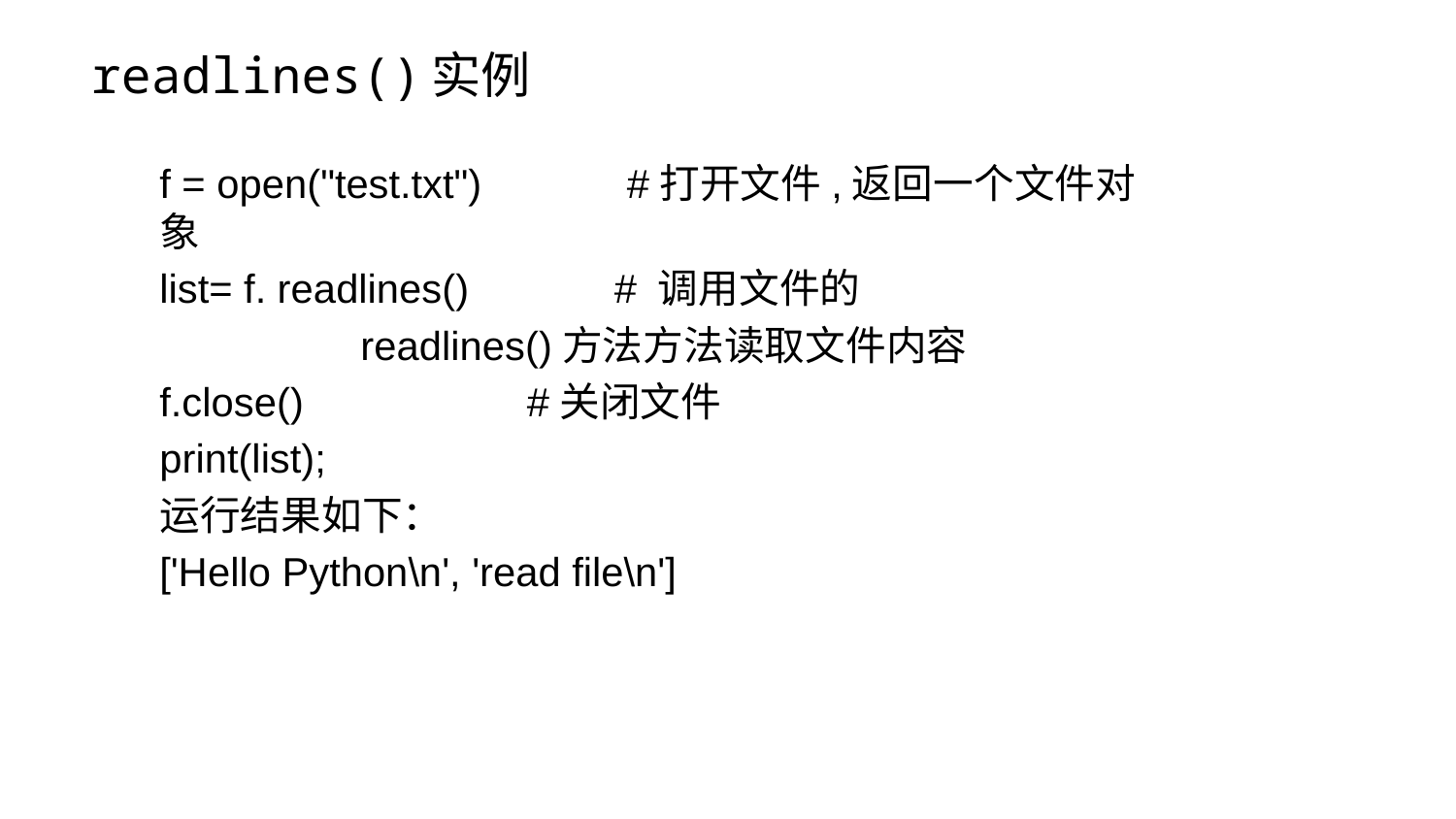

# readlines()实例
f = open("test.txt")             #打开文件,返回一个文件对象
list= f. readlines()             # 调用文件的
                  readlines()方法方法读取文件内容
f.close()                    #关闭文件
print(list);
运行结果如下：
['Hello Python\n', 'read file\n']